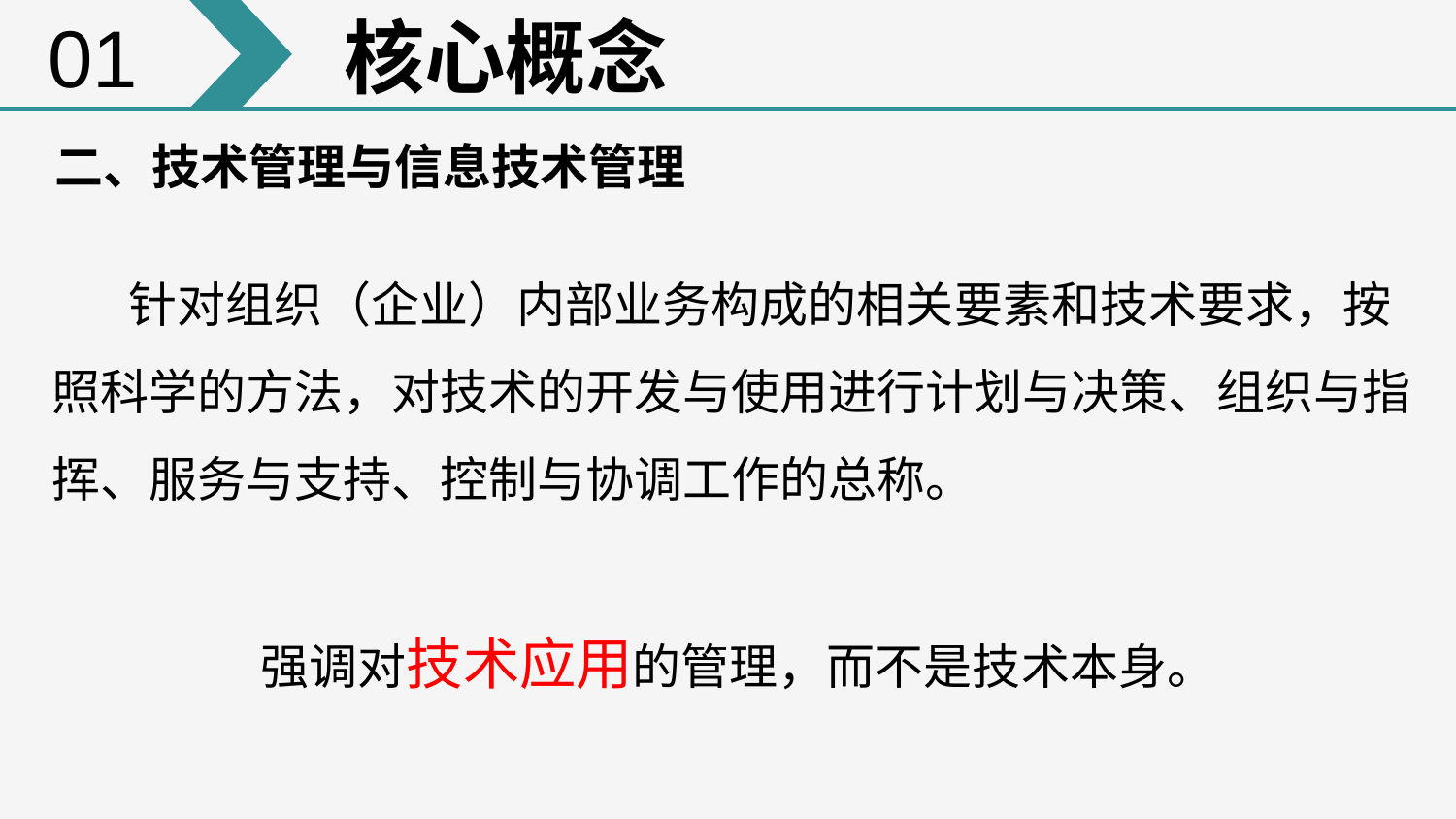

01
 核心概念
二、技术管理与信息技术管理
      针对组织（企业）内部业务构成的相关要素和技术要求，按照科学的方法，对技术的开发与使用进行计划与决策、组织与指挥、服务与支持、控制与协调工作的总称。

强调对技术应用的管理，而不是技术本身。